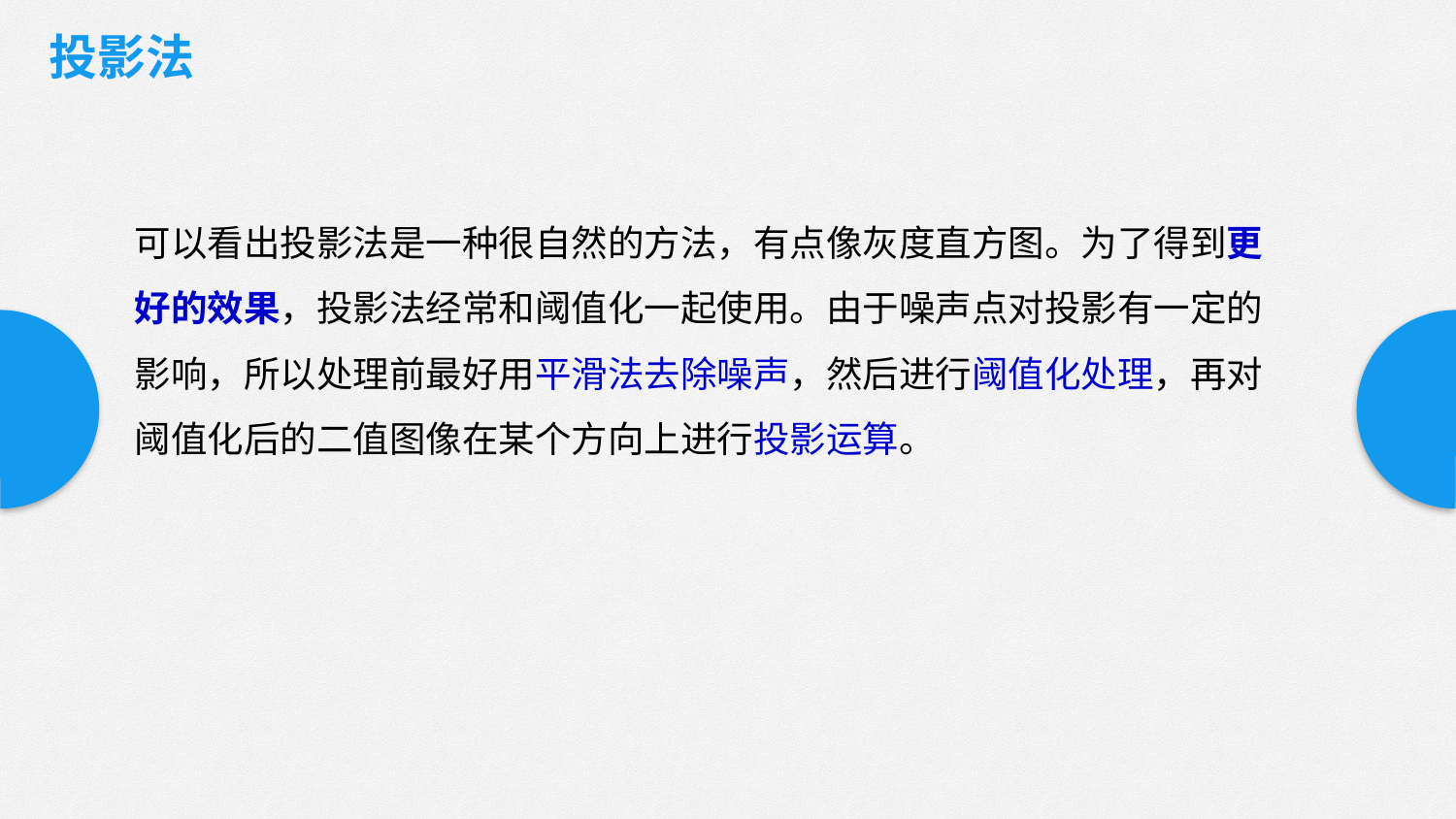

投影法
可以看出投影法是一种很自然的方法，有点像灰度直方图。为了得到更好的效果，投影法经常和阈值化一起使用。由于噪声点对投影有一定的影响，所以处理前最好用平滑法去除噪声，然后进行阈值化处理，再对阈值化后的二值图像在某个方向上进行投影运算。